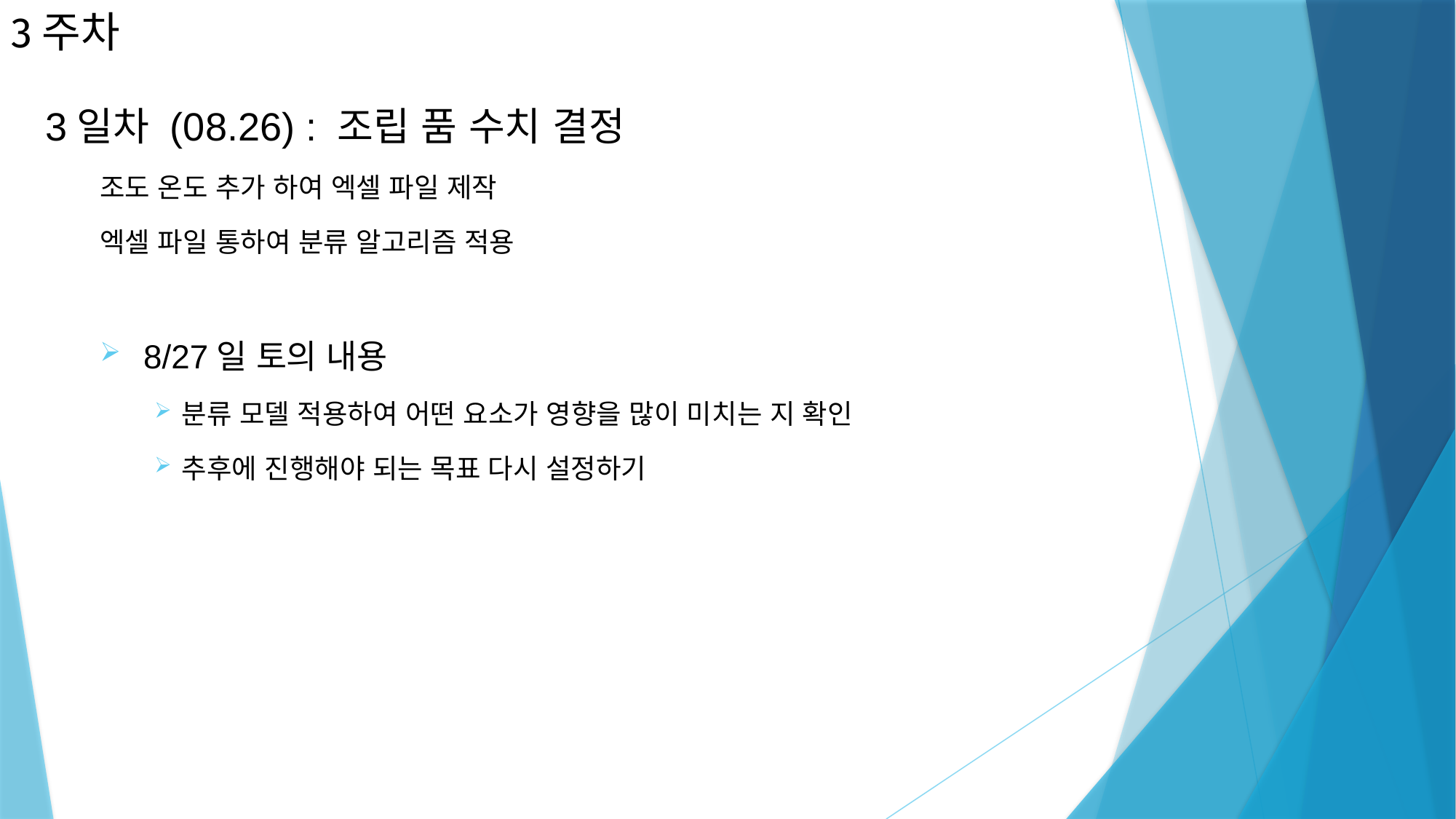

# 3주차
3일차 (08.26) : 조립 품 수치 결정
조도 온도 추가 하여 엑셀 파일 제작
엑셀 파일 통하여 분류 알고리즘 적용

 8/27일 토의 내용
분류 모델 적용하여 어떤 요소가 영향을 많이 미치는 지 확인
추후에 진행해야 되는 목표 다시 설정하기